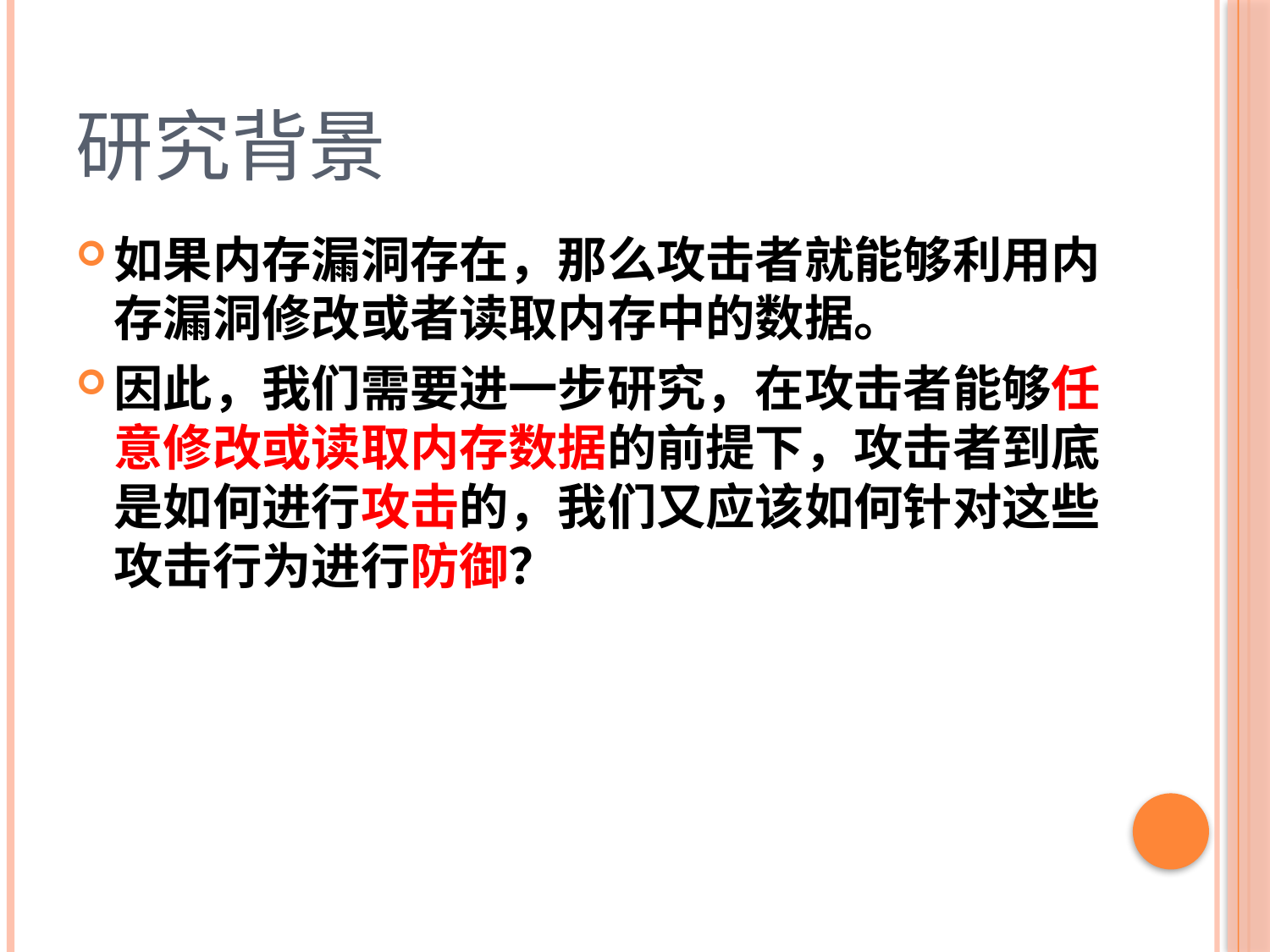

# 研究背景
如果内存漏洞存在，那么攻击者就能够利用内存漏洞修改或者读取内存中的数据。
因此，我们需要进一步研究，在攻击者能够任意修改或读取内存数据的前提下，攻击者到底是如何进行攻击的，我们又应该如何针对这些攻击行为进行防御？